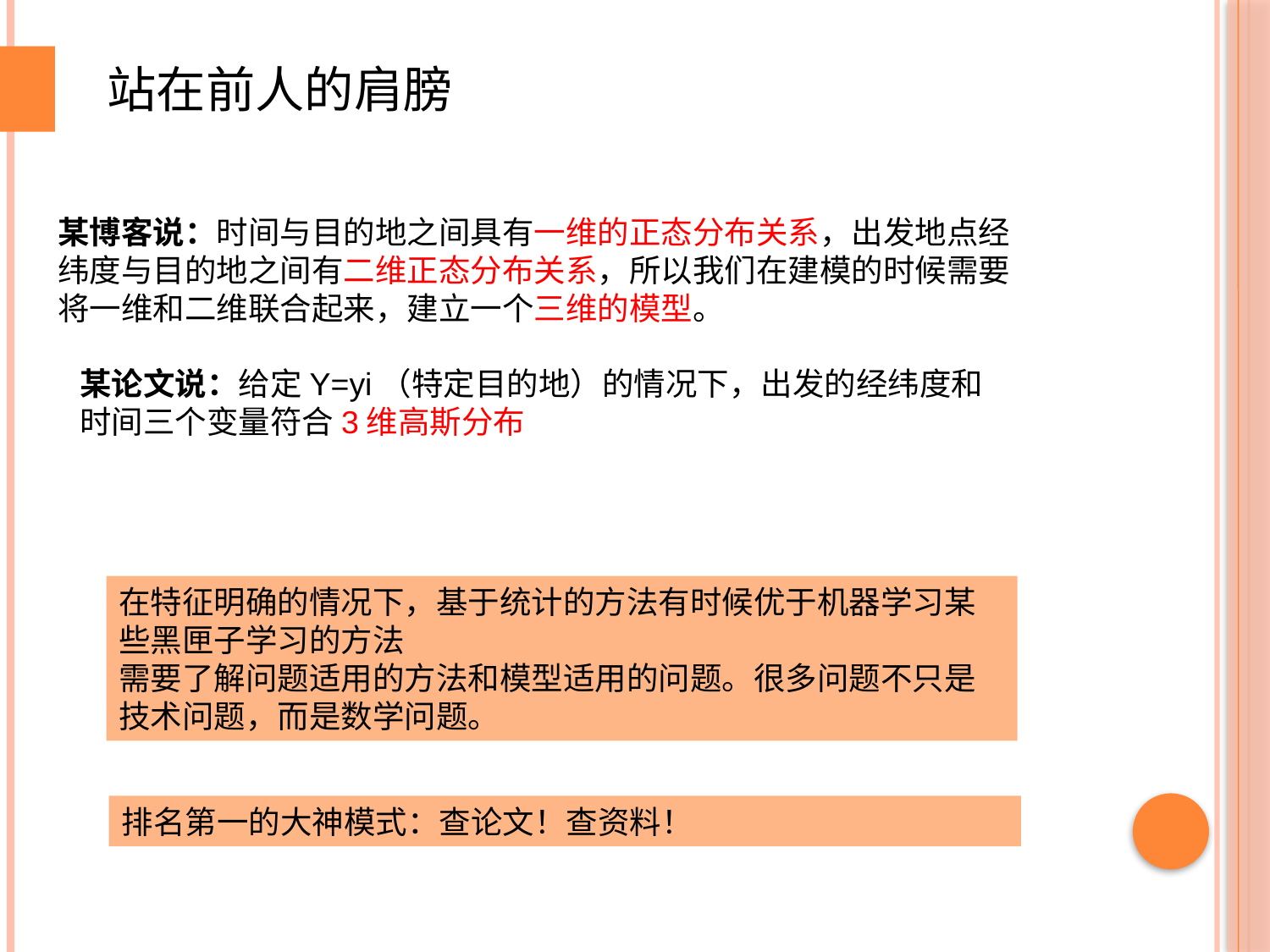

站在前人的肩膀
某博客说：时间与目的地之间具有一维的正态分布关系，出发地点经纬度与目的地之间有二维正态分布关系，所以我们在建模的时候需要将一维和二维联合起来，建立一个三维的模型。
某论文说：给定Y=yi（特定目的地）的情况下，出发的经纬度和时间三个变量符合3维高斯分布
在特征明确的情况下，基于统计的方法有时候优于机器学习某些黑匣子学习的方法
需要了解问题适用的方法和模型适用的问题。很多问题不只是技术问题，而是数学问题。
排名第一的大神模式：查论文！查资料！